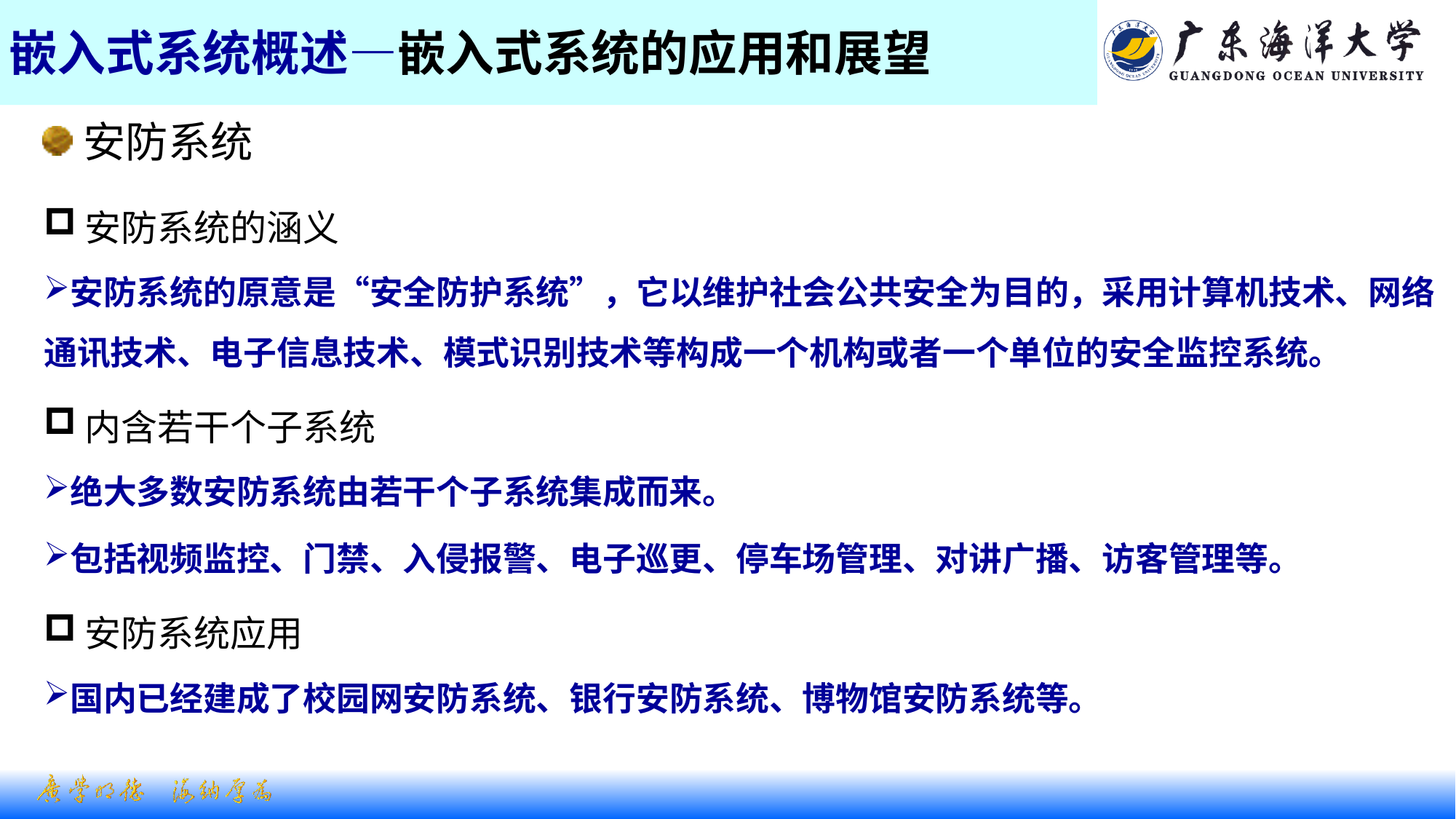

# 嵌入式系统概述—嵌入式系统的应用和展望
安防系统

安防系统的涵义
安防系统的原意是“安全防护系统”，它以维护社会公共安全为目的，采用计算机技术、网络通讯技术、电子信息技术、模式识别技术等构成一个机构或者一个单位的安全监控系统。
内含若干个子系统
绝大多数安防系统由若干个子系统集成而来。
包括视频监控、门禁、入侵报警、电子巡更、停车场管理、对讲广播、访客管理等。
安防系统应用
国内已经建成了校园网安防系统、银行安防系统、博物馆安防系统等。
62